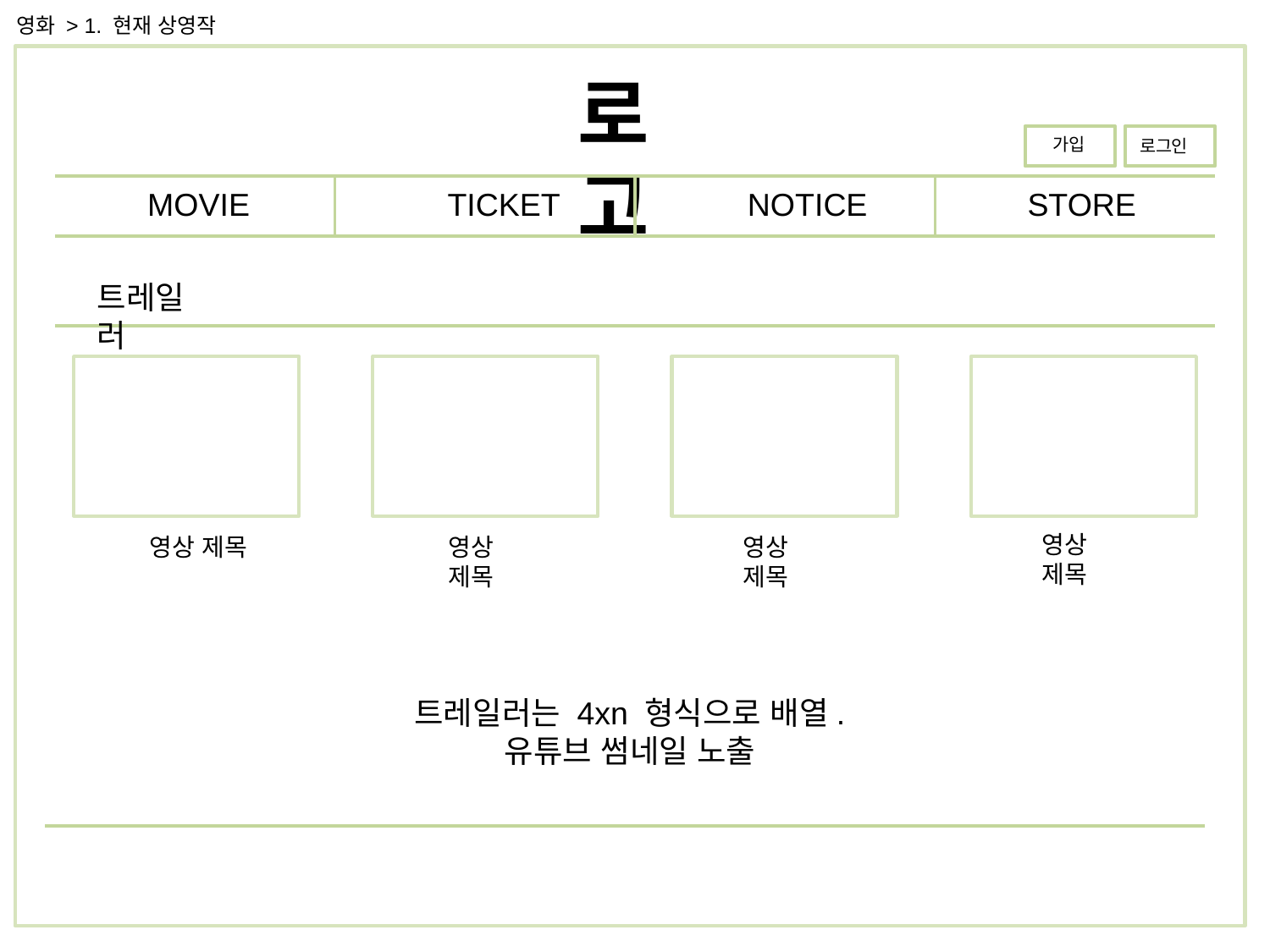

영화 > 1. 현재 상영작

로고

가입
로그인
MOVIE
TICKET
NOTICE
STORE
트레일러

영상 제목
영상 제목
영상 제목
영상 제목
트레일러는 4xn 형식으로 배열.
유튜브 썸네일 노출